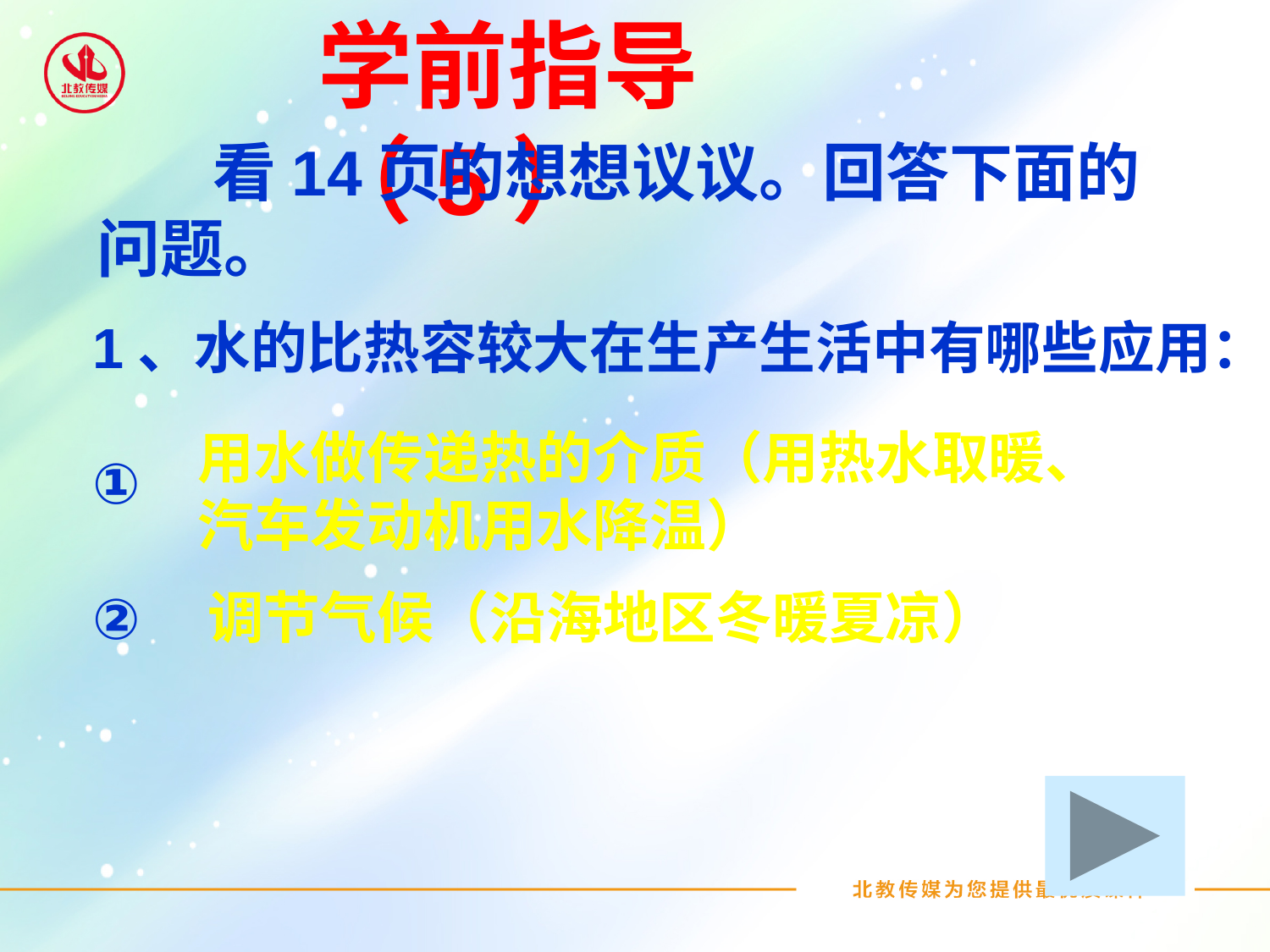

学前指导（5）
       看14页的想想议议。回答下面的问题。
1、水的比热容较大在生产生活中有哪些应用：

①

②
用水做传递热的介质（用热水取暖、
汽车发动机用水降温）
调节气候（沿海地区冬暖夏凉）